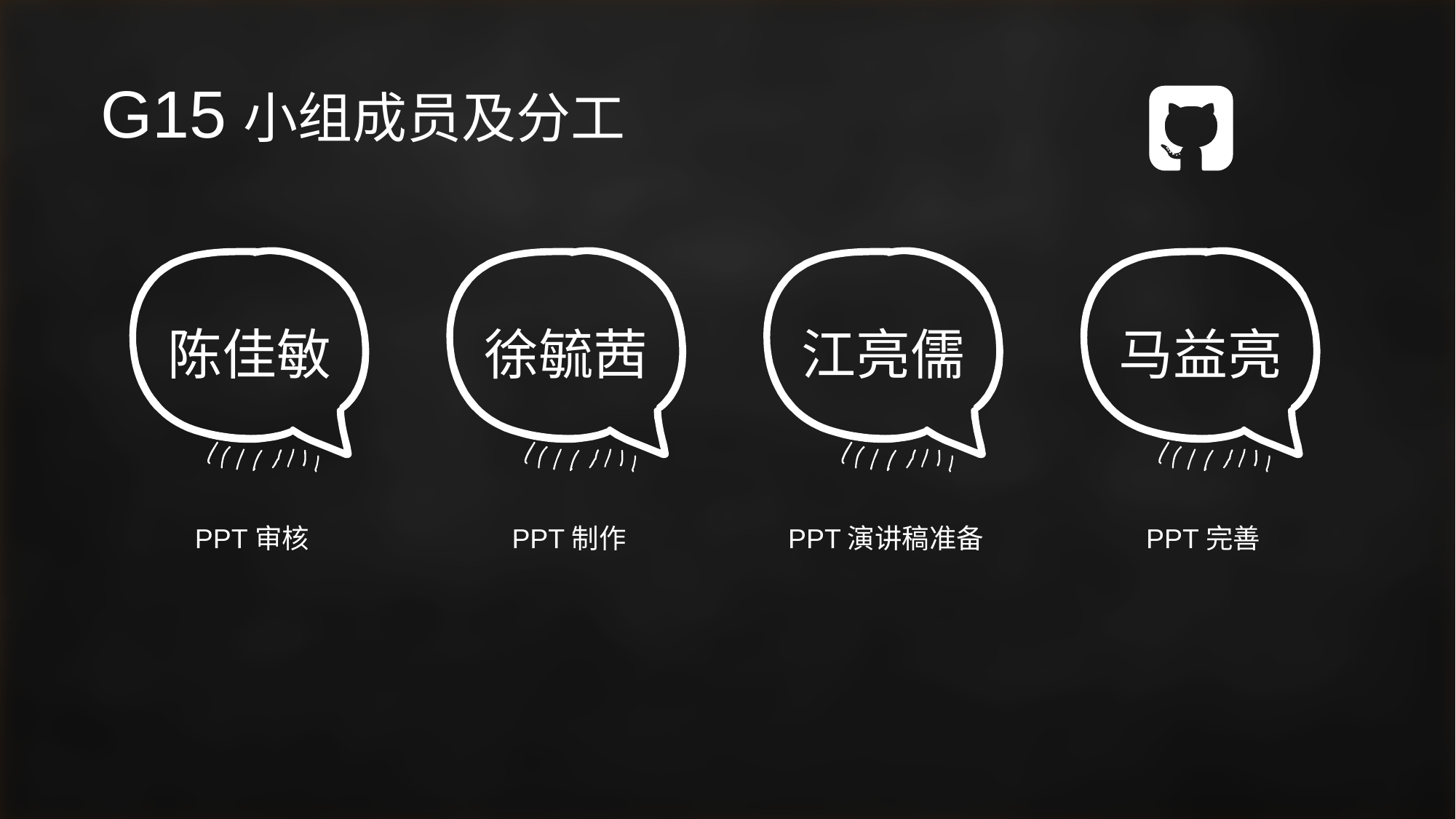

# G15小组成员及分工

陈佳敏
徐毓茜
江亮儒
马益亮

PPT审核

PPT制作

PPT演讲稿准备

PPT完善